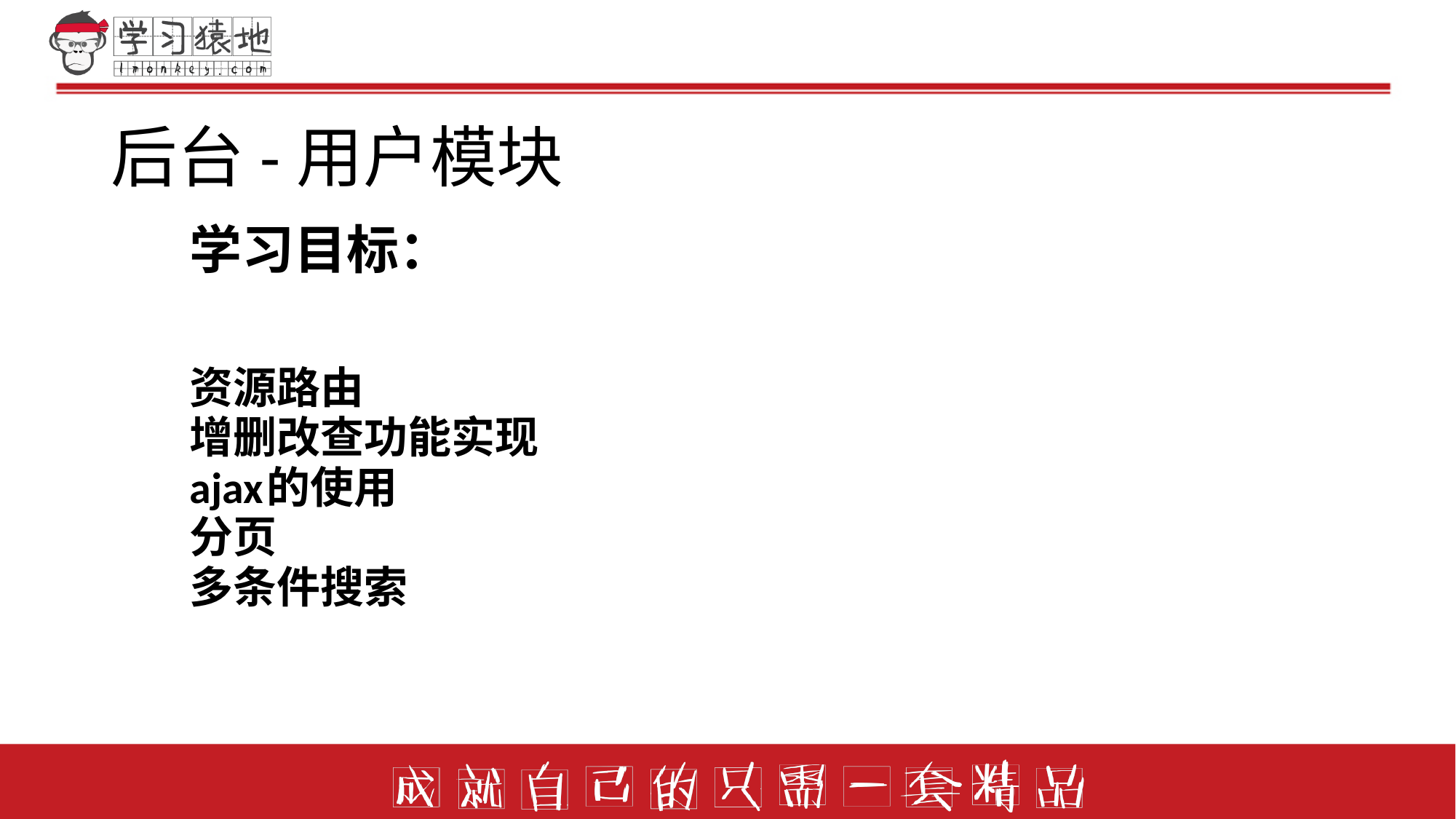

# 后台-用户模块
学习目标：

资源路由
增删改查功能实现
ajax的使用
分页
多条件搜索